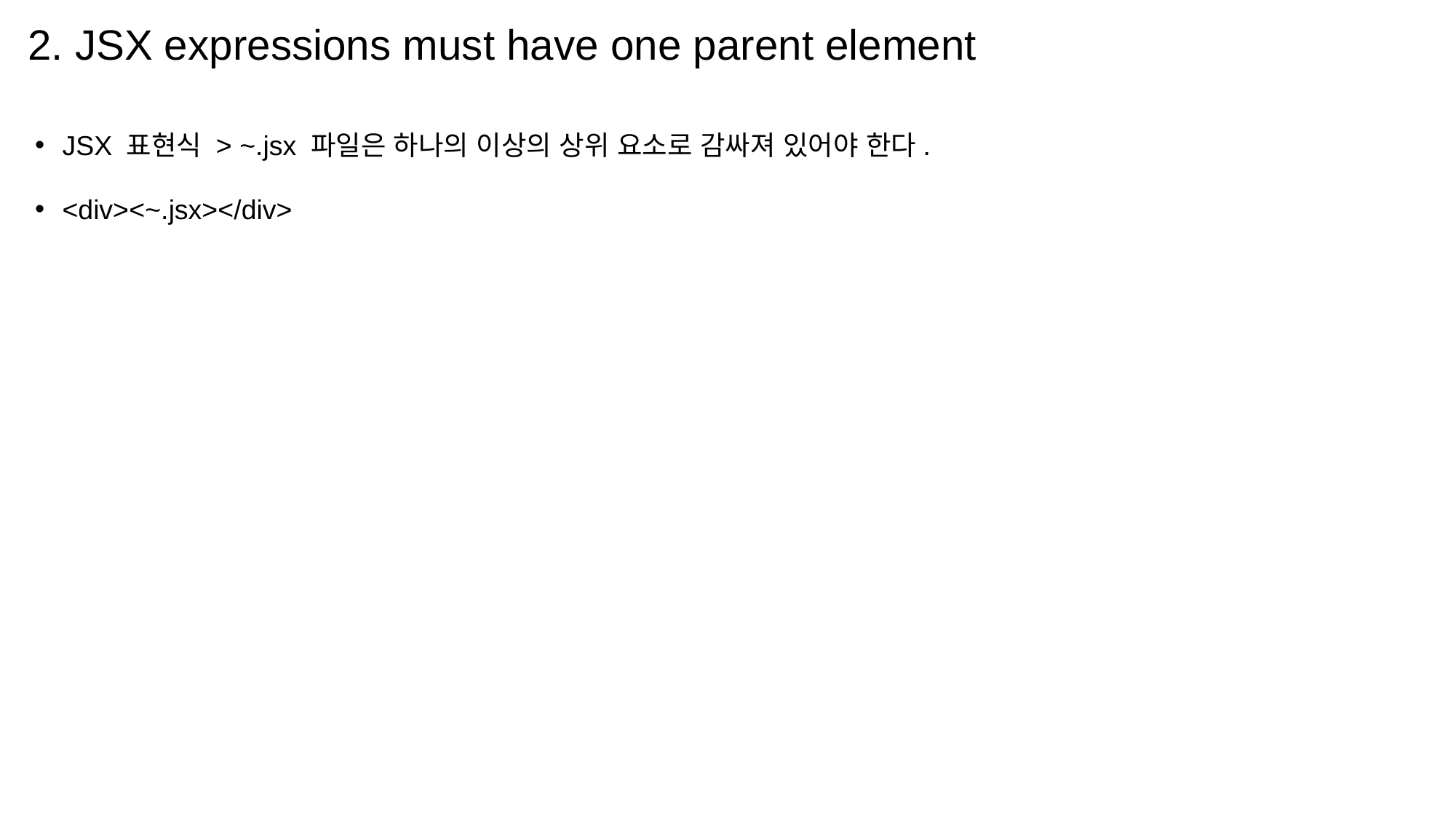

# 2. JSX expressions must have one parent element
JSX 표현식 > ~.jsx 파일은 하나의 이상의 상위 요소로 감싸져 있어야 한다.
<div><~.jsx></div>